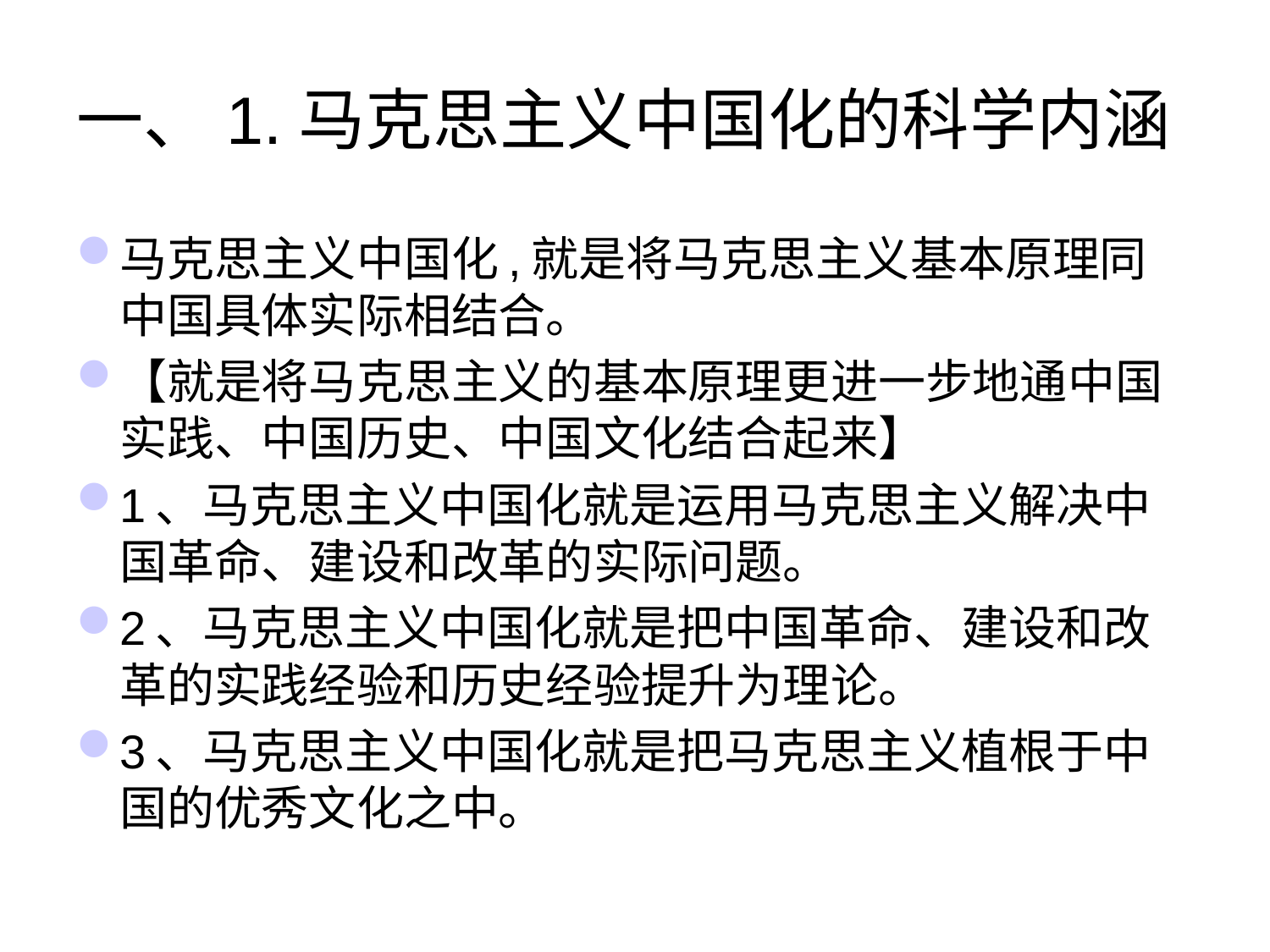

# 一、1.马克思主义中国化的科学内涵
马克思主义中国化,就是将马克思主义基本原理同中国具体实际相结合。
【就是将马克思主义的基本原理更进一步地通中国实践、中国历史、中国文化结合起来】
1、马克思主义中国化就是运用马克思主义解决中国革命、建设和改革的实际问题。
2、马克思主义中国化就是把中国革命、建设和改革的实践经验和历史经验提升为理论。
3、马克思主义中国化就是把马克思主义植根于中国的优秀文化之中。